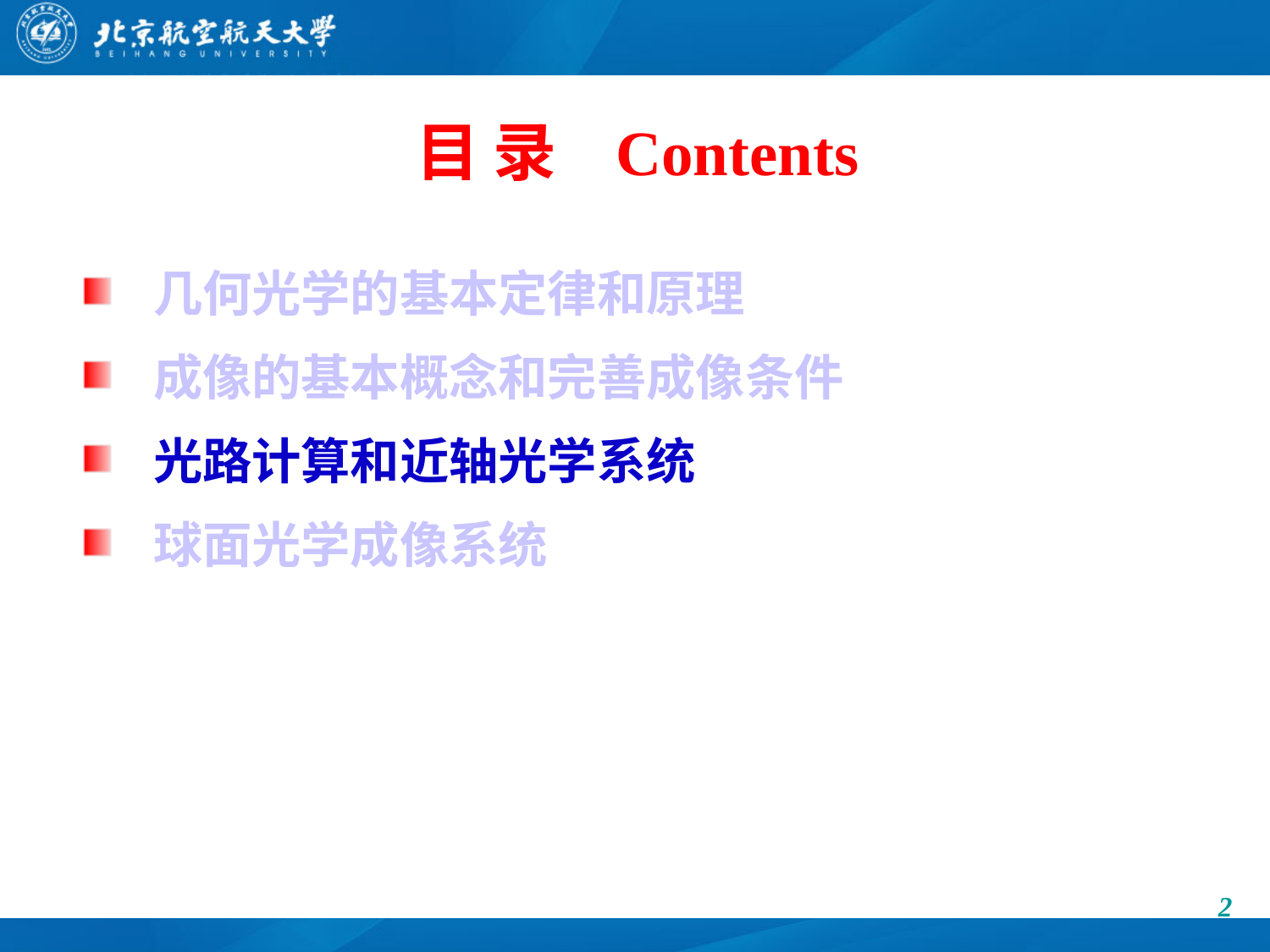

# 目 录   Contents
 几何光学的基本定律和原理
 成像的基本概念和完善成像条件
 光路计算和近轴光学系统
 球面光学成像系统
2